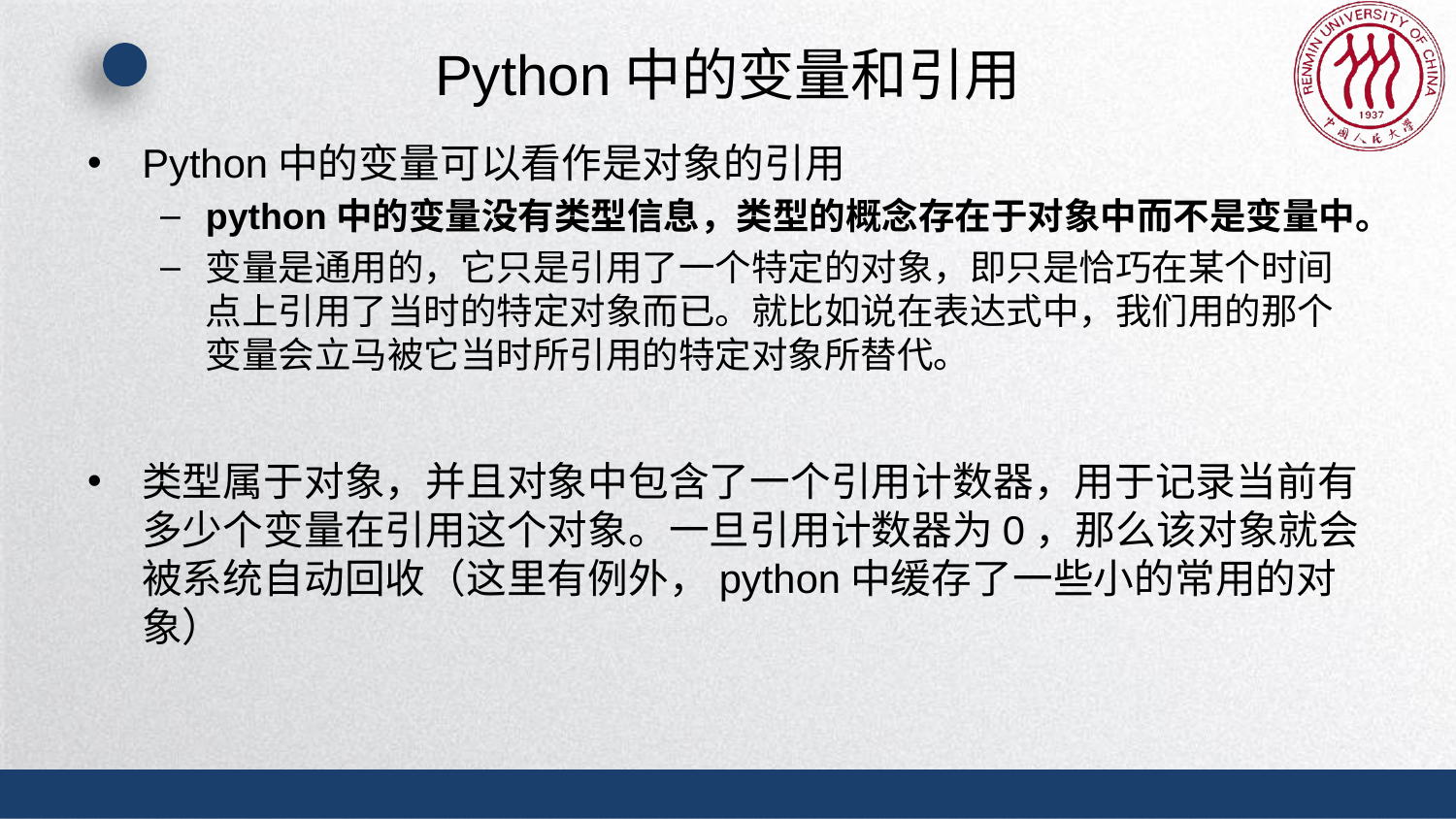

# Python中的变量和引用
Python中的变量可以看作是对象的引用
python中的变量没有类型信息，类型的概念存在于对象中而不是变量中。
变量是通用的，它只是引用了一个特定的对象，即只是恰巧在某个时间点上引用了当时的特定对象而已。就比如说在表达式中，我们用的那个变量会立马被它当时所引用的特定对象所替代。

类型属于对象，并且对象中包含了一个引用计数器，用于记录当前有多少个变量在引用这个对象。一旦引用计数器为0，那么该对象就会被系统自动回收（这里有例外，python中缓存了一些小的常用的对象）